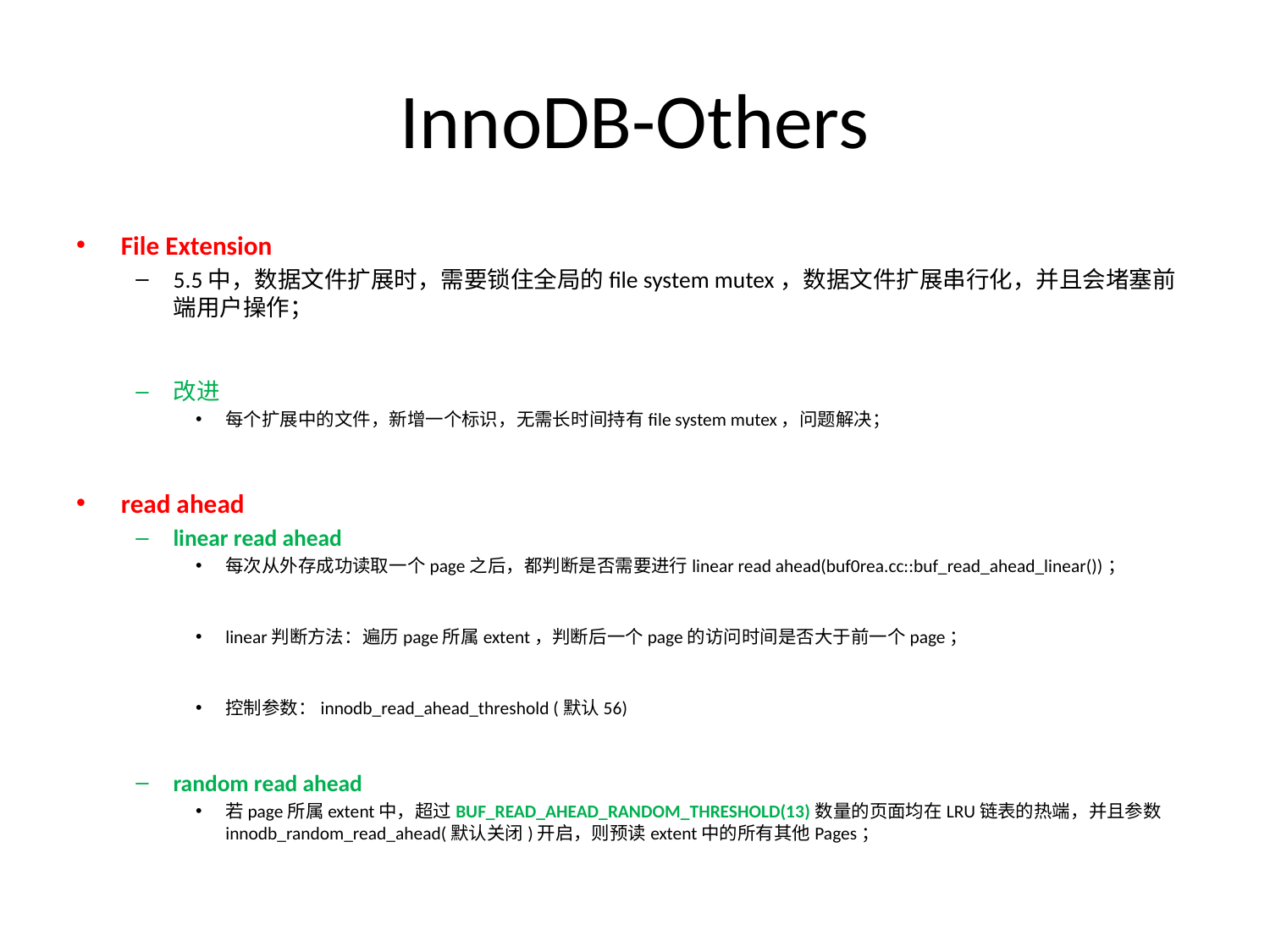

# InnoDB-Others
File Extension
5.5中，数据文件扩展时，需要锁住全局的file system mutex，数据文件扩展串行化，并且会堵塞前端用户操作；

改进
每个扩展中的文件，新增一个标识，无需长时间持有file system mutex，问题解决；

read ahead
linear read ahead
每次从外存成功读取一个page之后，都判断是否需要进行linear read ahead(buf0rea.cc::buf_read_ahead_linear())；

linear判断方法：遍历page所属extent，判断后一个page的访问时间是否大于前一个page；

控制参数：innodb_read_ahead_threshold (默认56)

random read ahead
若page所属extent中，超过BUF_READ_AHEAD_RANDOM_THRESHOLD(13)数量的页面均在LRU链表的热端，并且参数innodb_random_read_ahead(默认关闭)开启，则预读extent中的所有其他Pages；